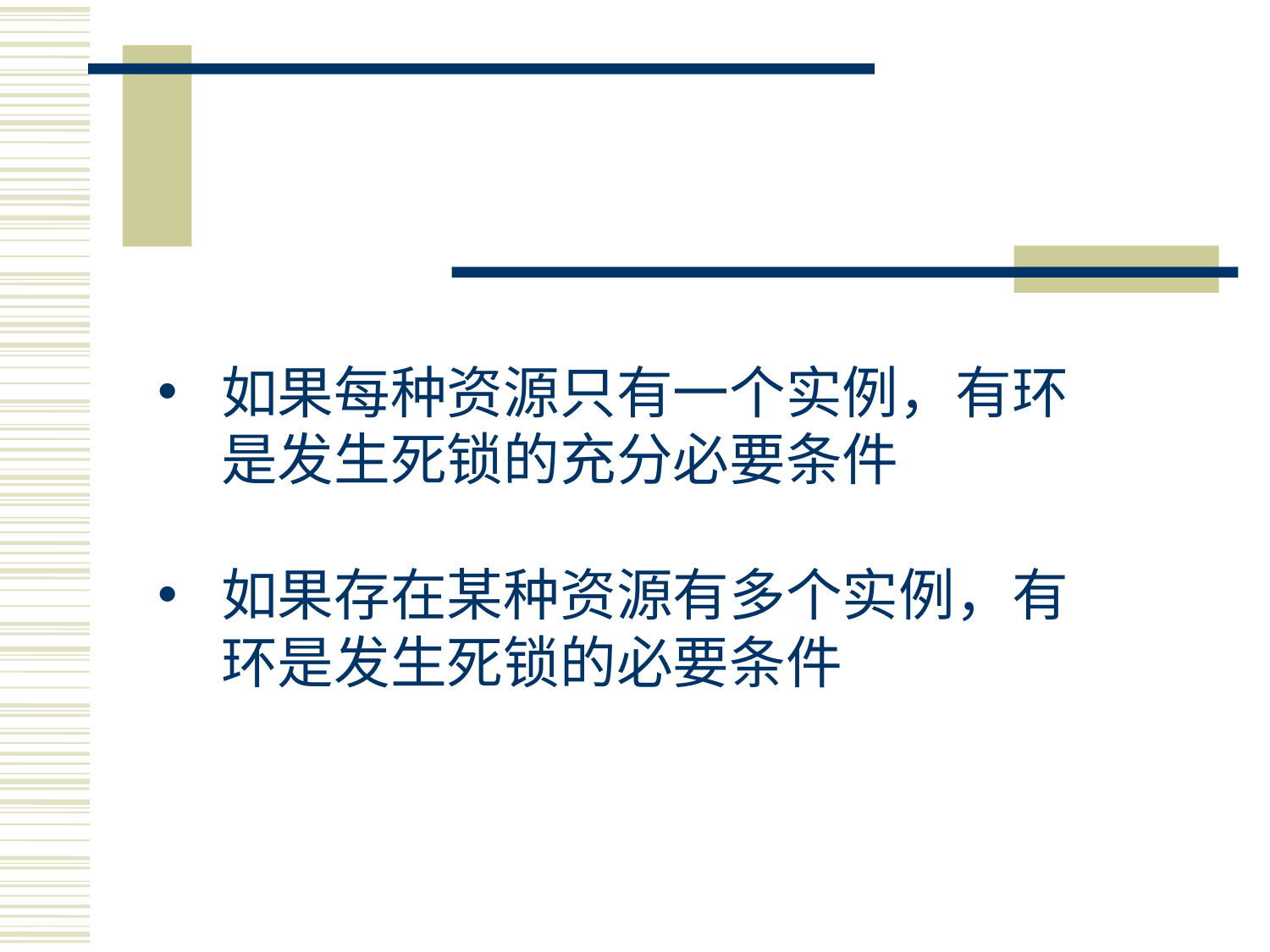

如果每种资源只有一个实例，有环是发生死锁的充分必要条件

如果存在某种资源有多个实例，有环是发生死锁的必要条件